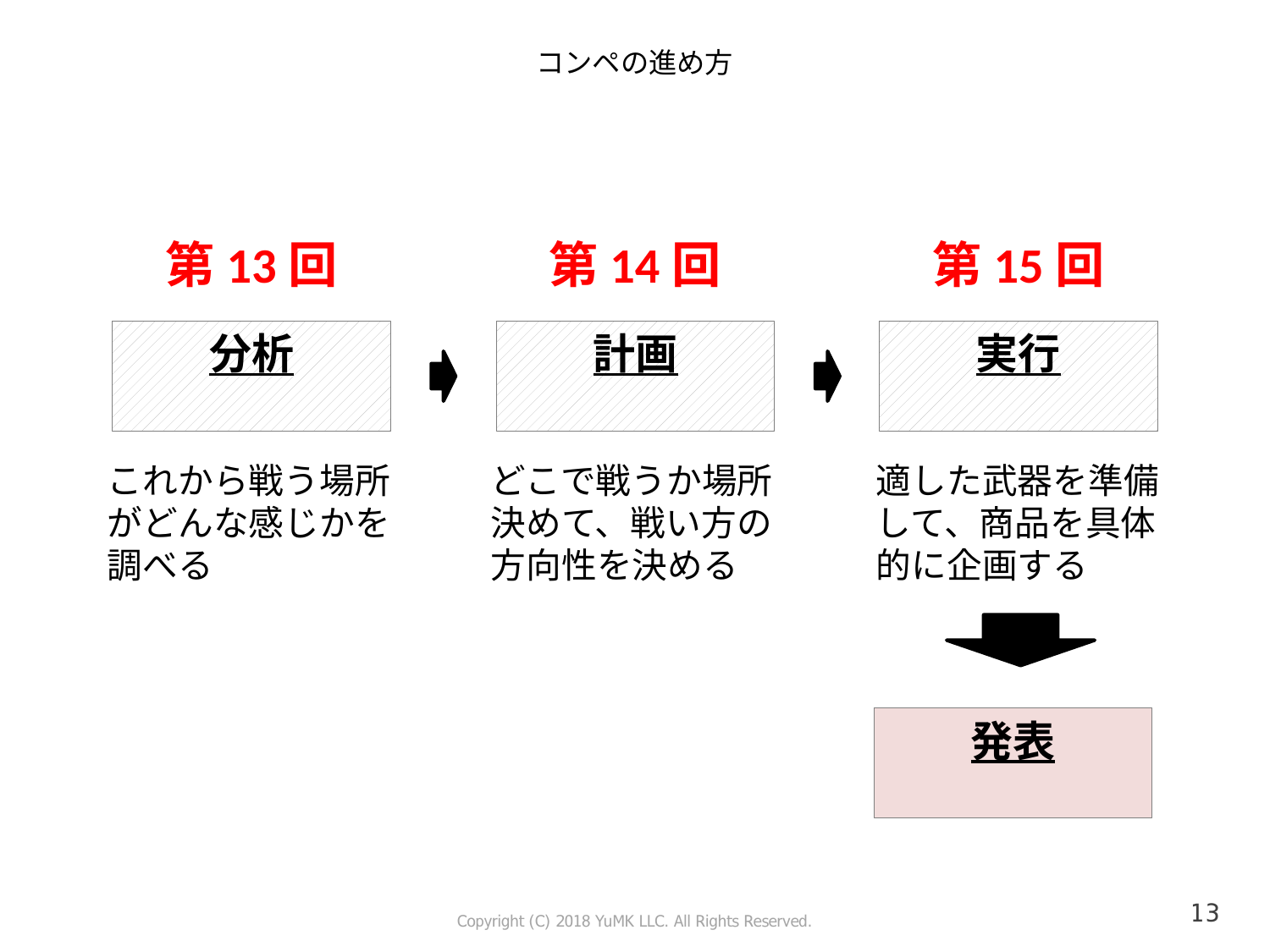

# コンペの進め方
第15回
第13回
第14回
分析
計画
実行

これから戦う場所がどんな感じかを調べる
どこで戦うか場所決めて、戦い方の方向性を決める
適した武器を準備して、商品を具体的に企画する

発表
13